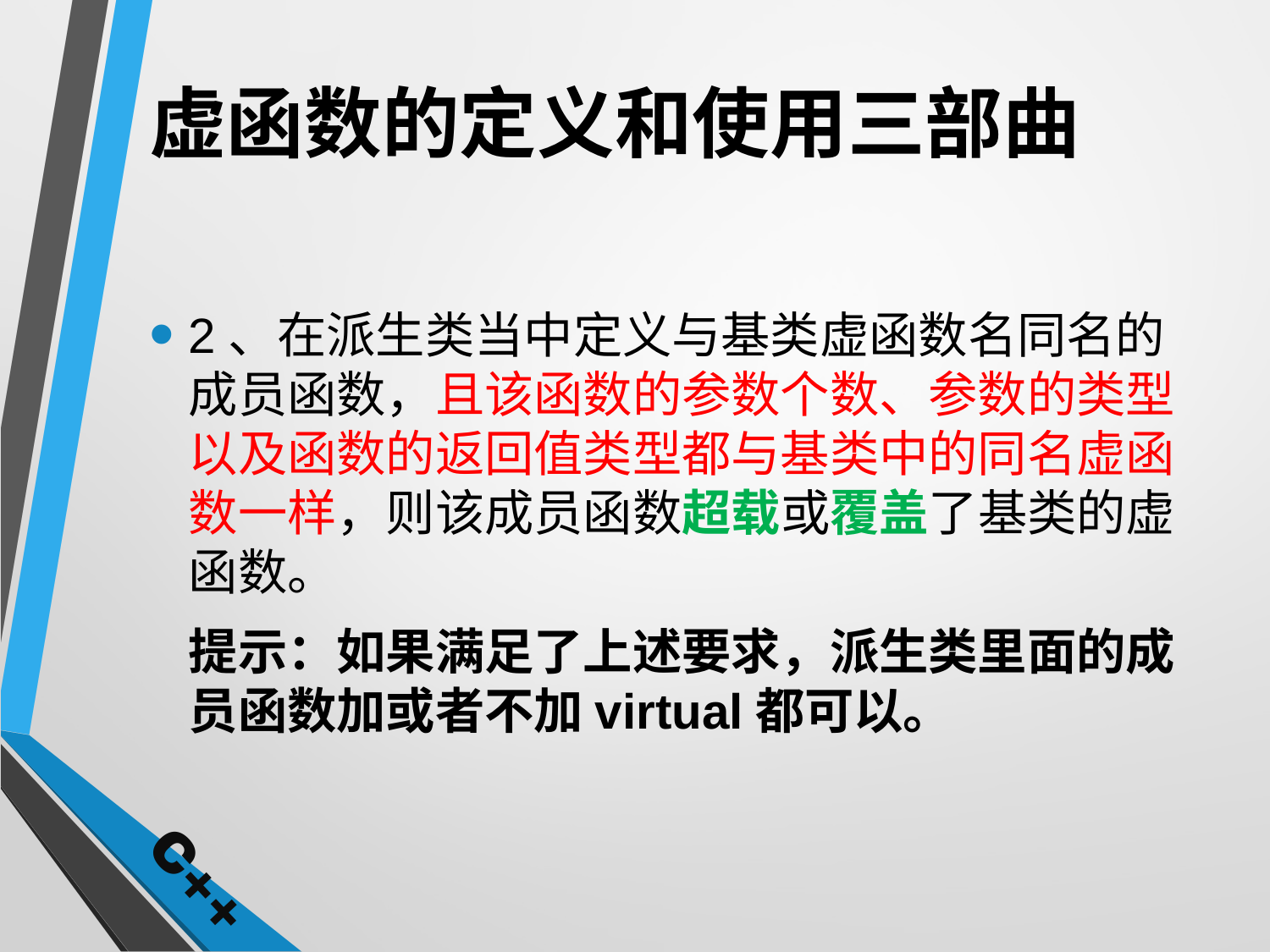

# 虚函数的定义和使用三部曲
2、在派生类当中定义与基类虚函数名同名的成员函数，且该函数的参数个数、参数的类型以及函数的返回值类型都与基类中的同名虚函数一样，则该成员函数超载或覆盖了基类的虚函数。
	提示：如果满足了上述要求，派生类里面的成员函数加或者不加virtual都可以。